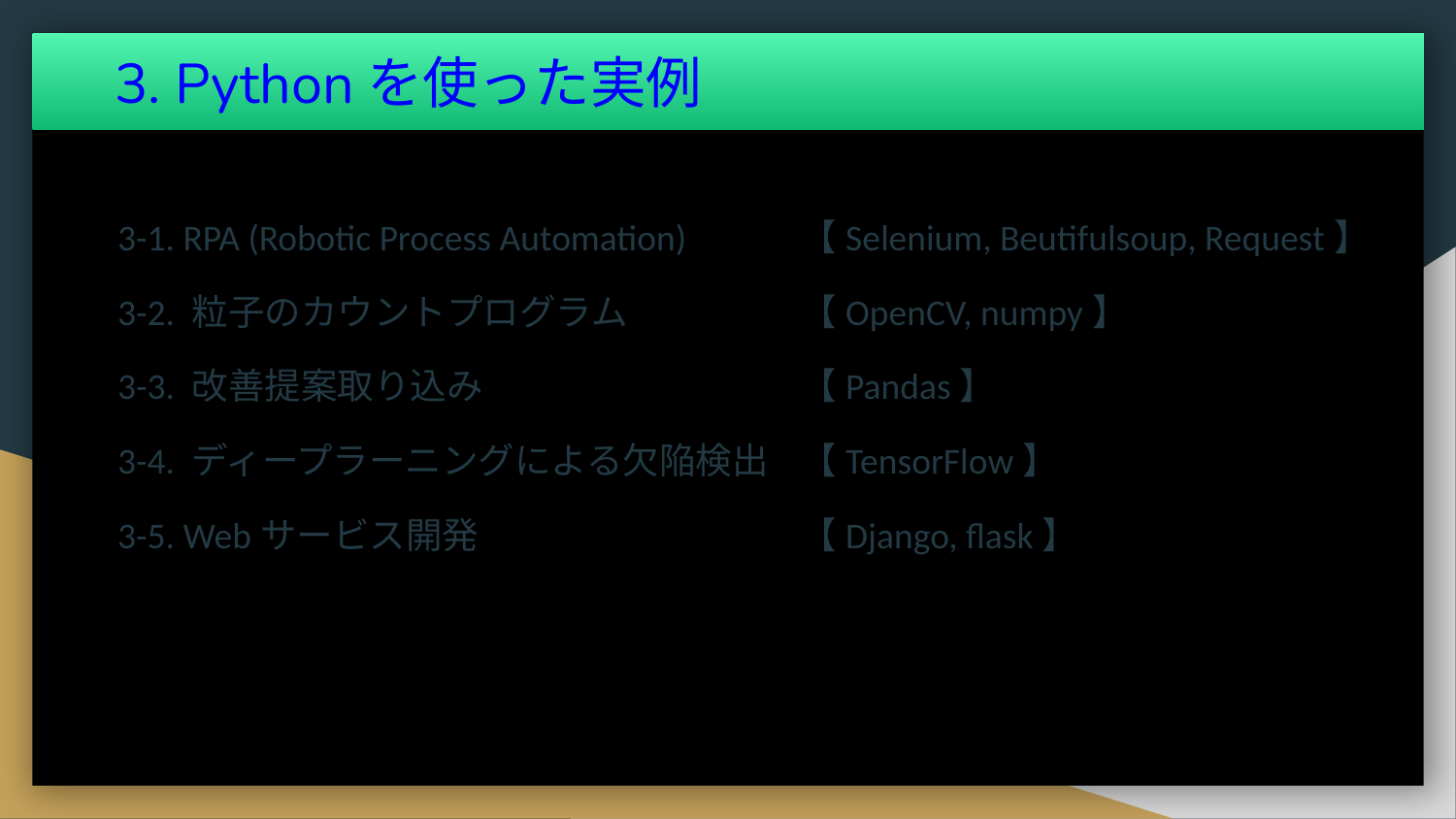

3. Pythonを使った実例
　3-1. RPA (Robotic Process Automation)	【Selenium, Beutifulsoup, Request】
　3-2. 粒子のカウントプログラム		【OpenCV, numpy】
　3-3. 改善提案取り込み			【Pandas】
　3-4. ディープラーニングによる欠陥検出	【TensorFlow】
　3-5. Webサービス開発			【Django, flask】